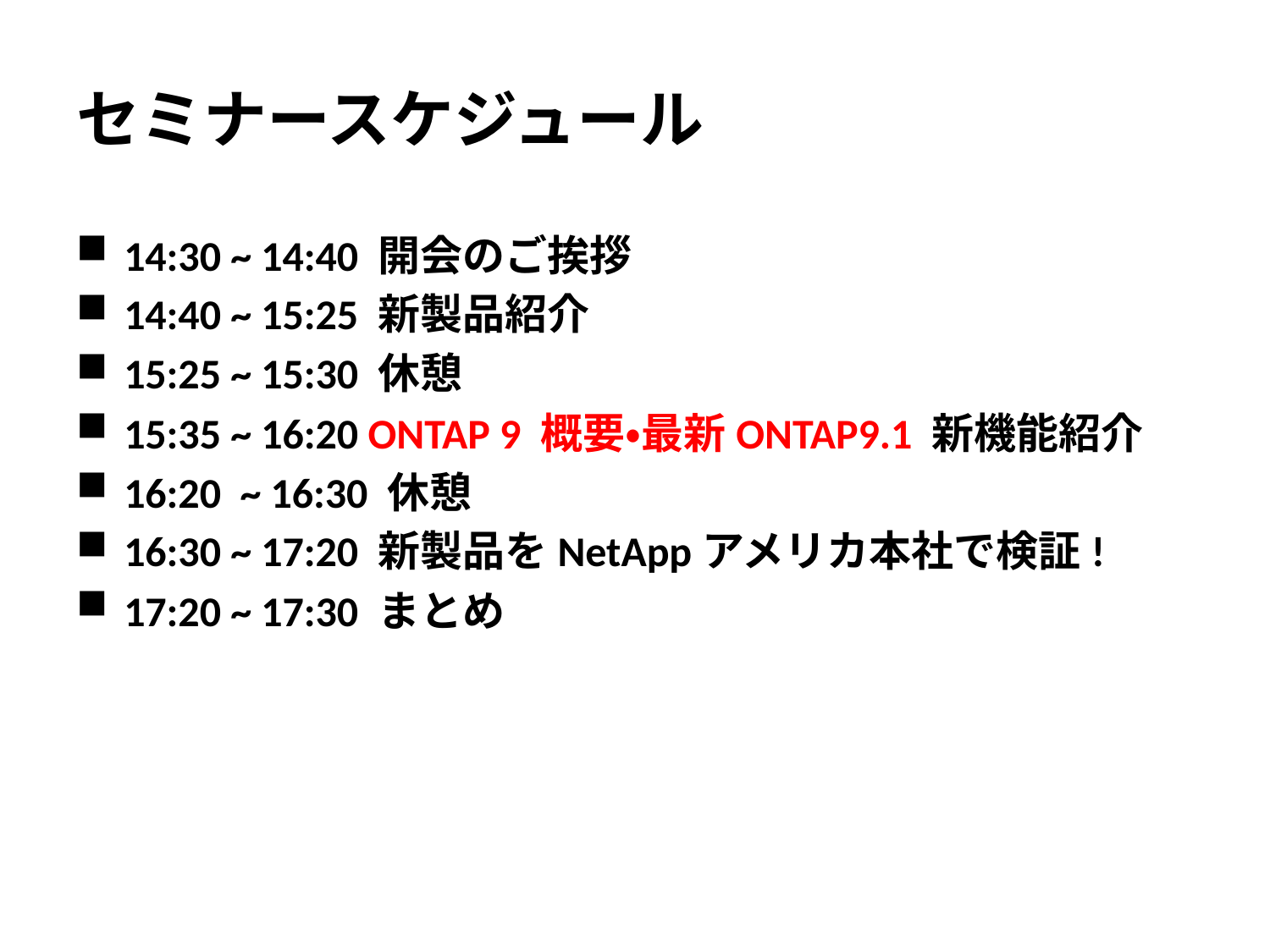

# セミナースケジュール
14:30 ~ 14:40 開会のご挨拶
14:40 ~ 15:25 新製品紹介
15:25 ~ 15:30 休憩
15:35 ~ 16:20 ONTAP 9 概要・最新ONTAP9.1 新機能紹介
16:20  ~ 16:30 休憩
16:30 ~ 17:20 新製品をNetAppアメリカ本社で検証!
17:20 ~ 17:30 まとめ